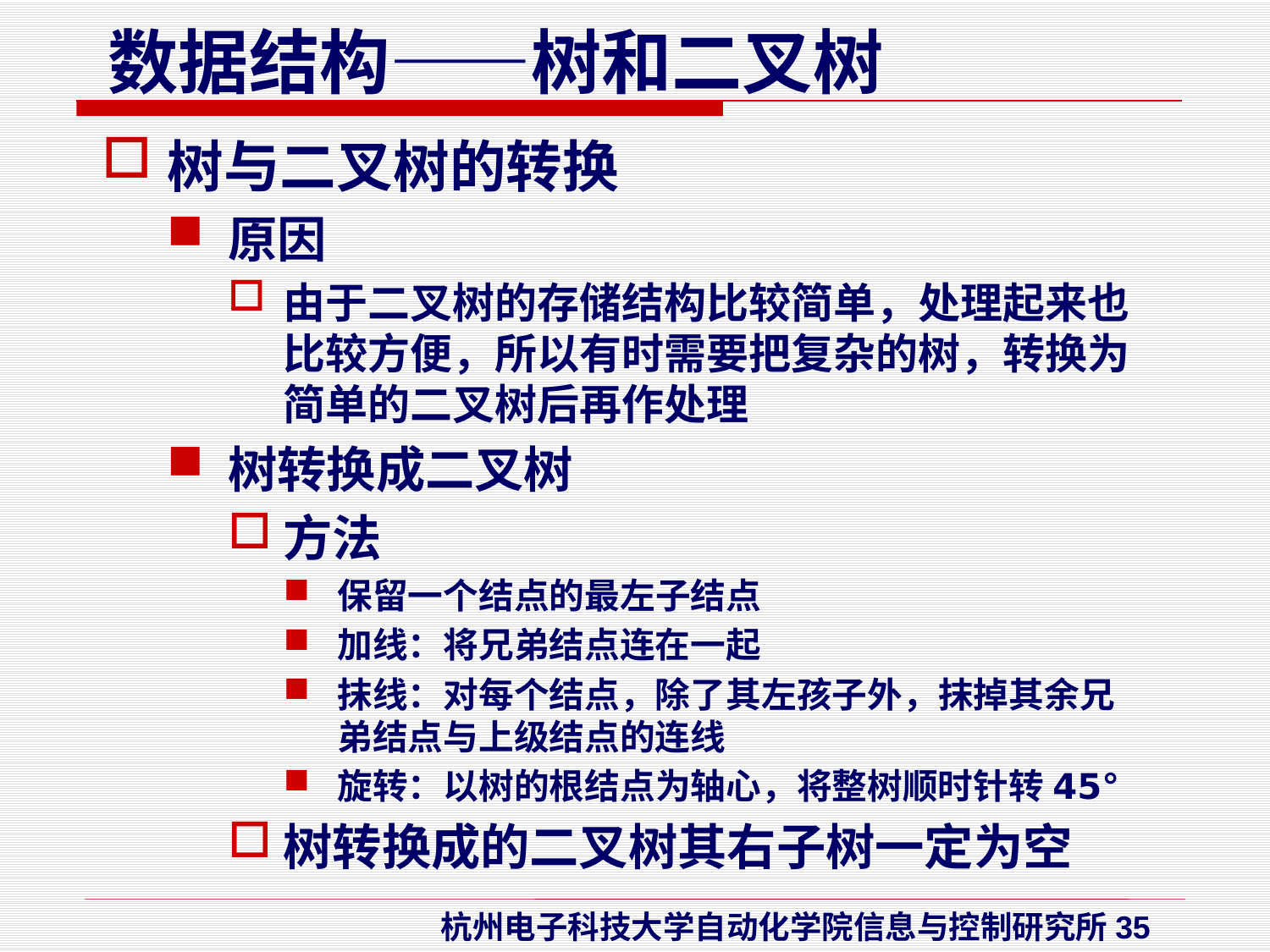

树与二叉树的转换
原因
由于二叉树的存储结构比较简单，处理起来也比较方便，所以有时需要把复杂的树，转换为简单的二叉树后再作处理
树转换成二叉树
方法
保留一个结点的最左子结点
加线：将兄弟结点连在一起
抹线：对每个结点，除了其左孩子外，抹掉其余兄弟结点与上级结点的连线
旋转：以树的根结点为轴心，将整树顺时针转45°
树转换成的二叉树其右子树一定为空